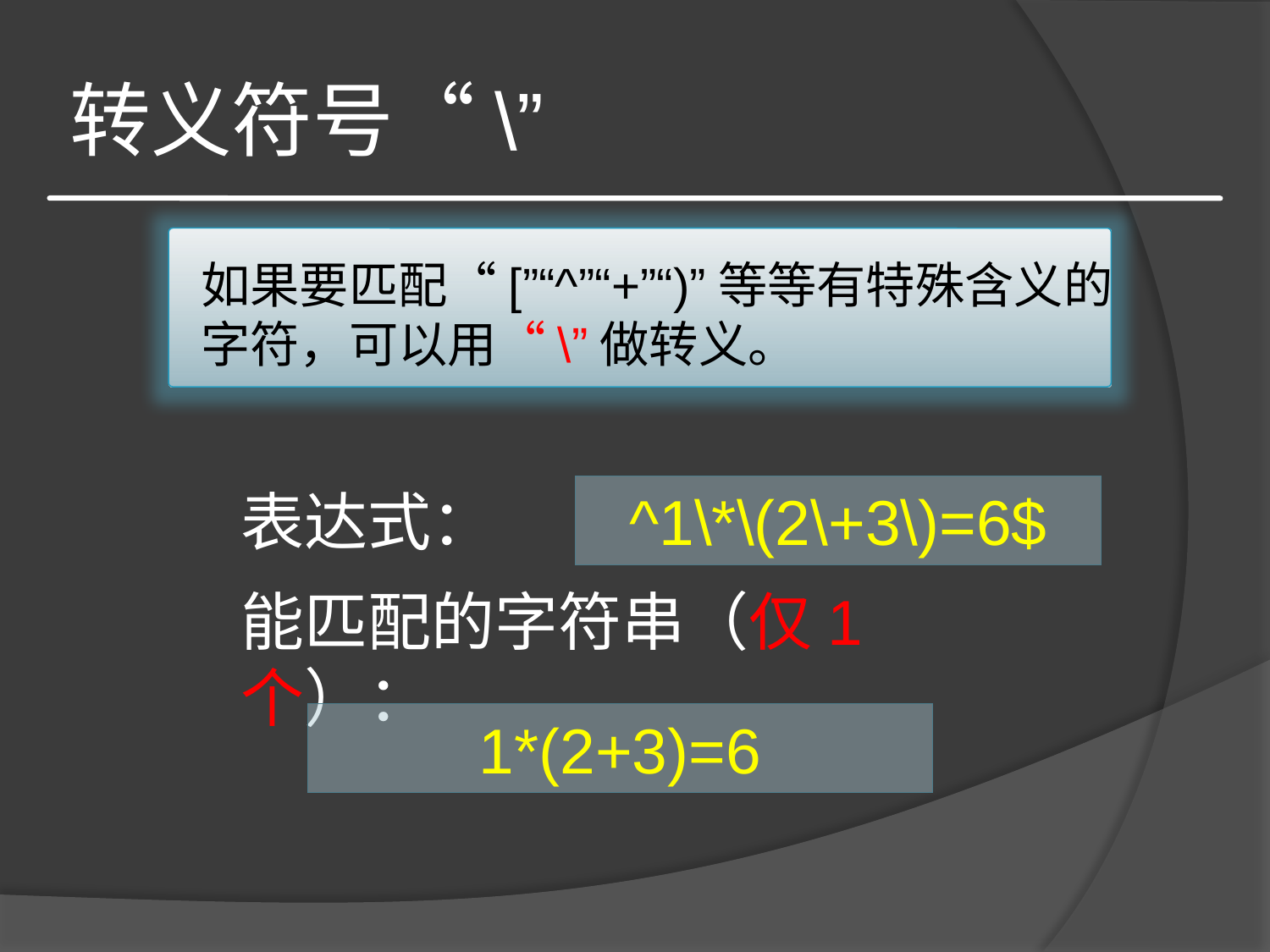

# 转义符号“\”

如果要匹配“[”“^”“+”“)”等等有特殊含义的字符，可以用“\”做转义。
表达式：
^1\*\(2\+3\)=6$
能匹配的字符串（仅1个）：
1*(2+3)=6